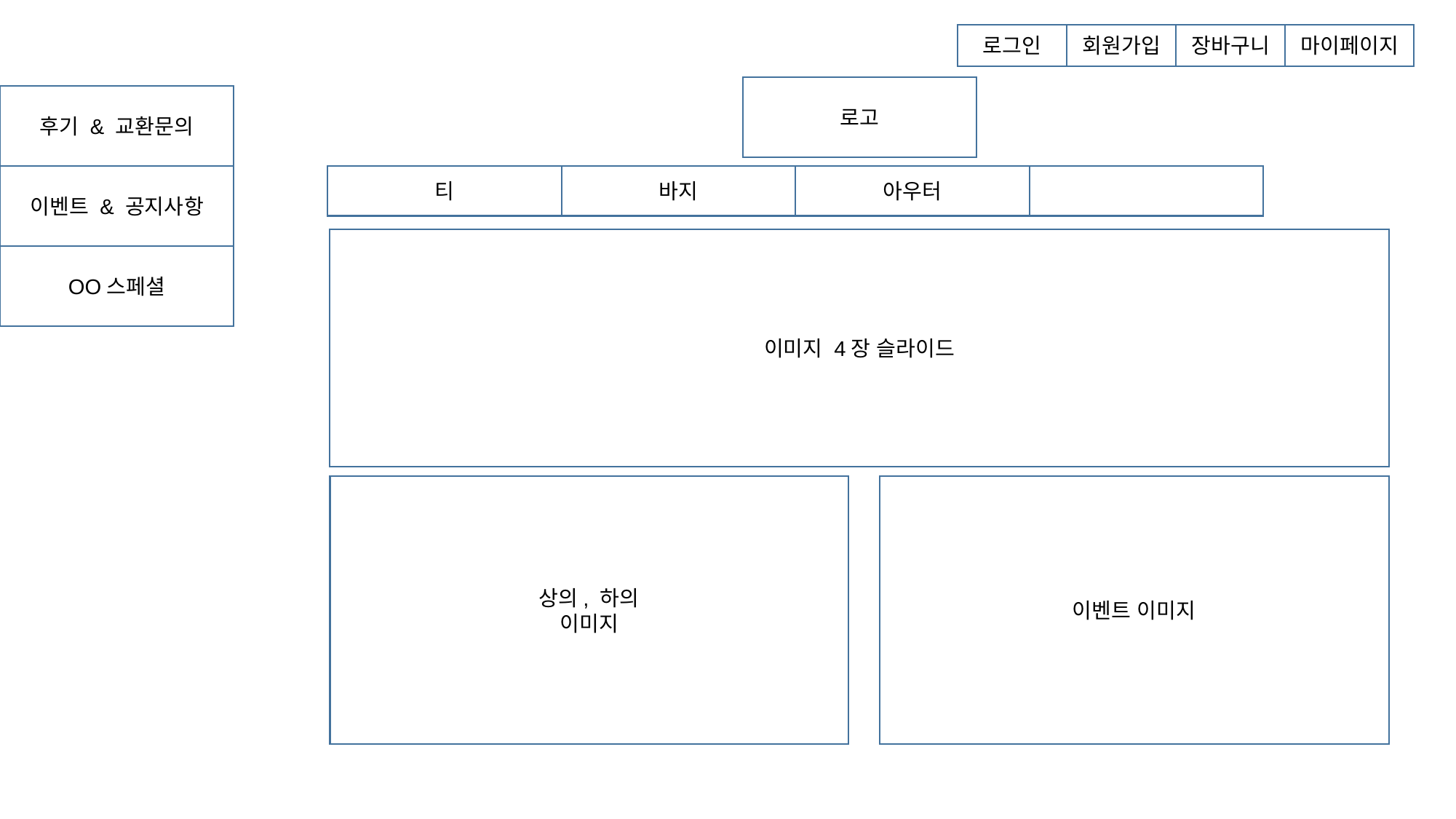

마이페이지
로그인
회원가입
장바구니
로고
후기 & 교환문의
티
바지
아우터

이벤트 & 공지사항
이미지 4장 슬라이드
OO스페셜
상의, 하의
이미지
이벤트 이미지